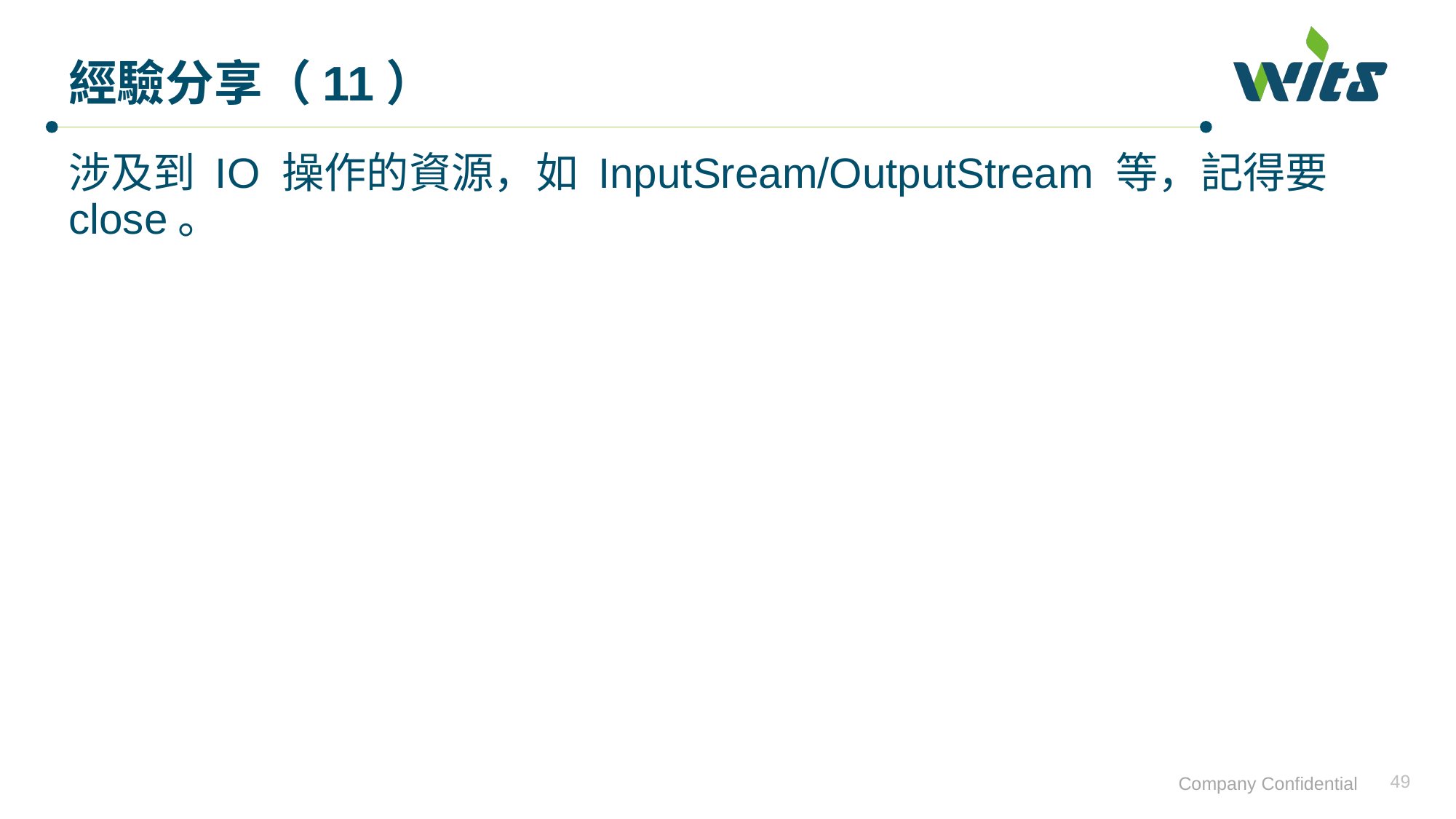

# 經驗分享（11）
涉及到 IO 操作的資源，如 InputSream/OutputStream 等，記得要 close。
49